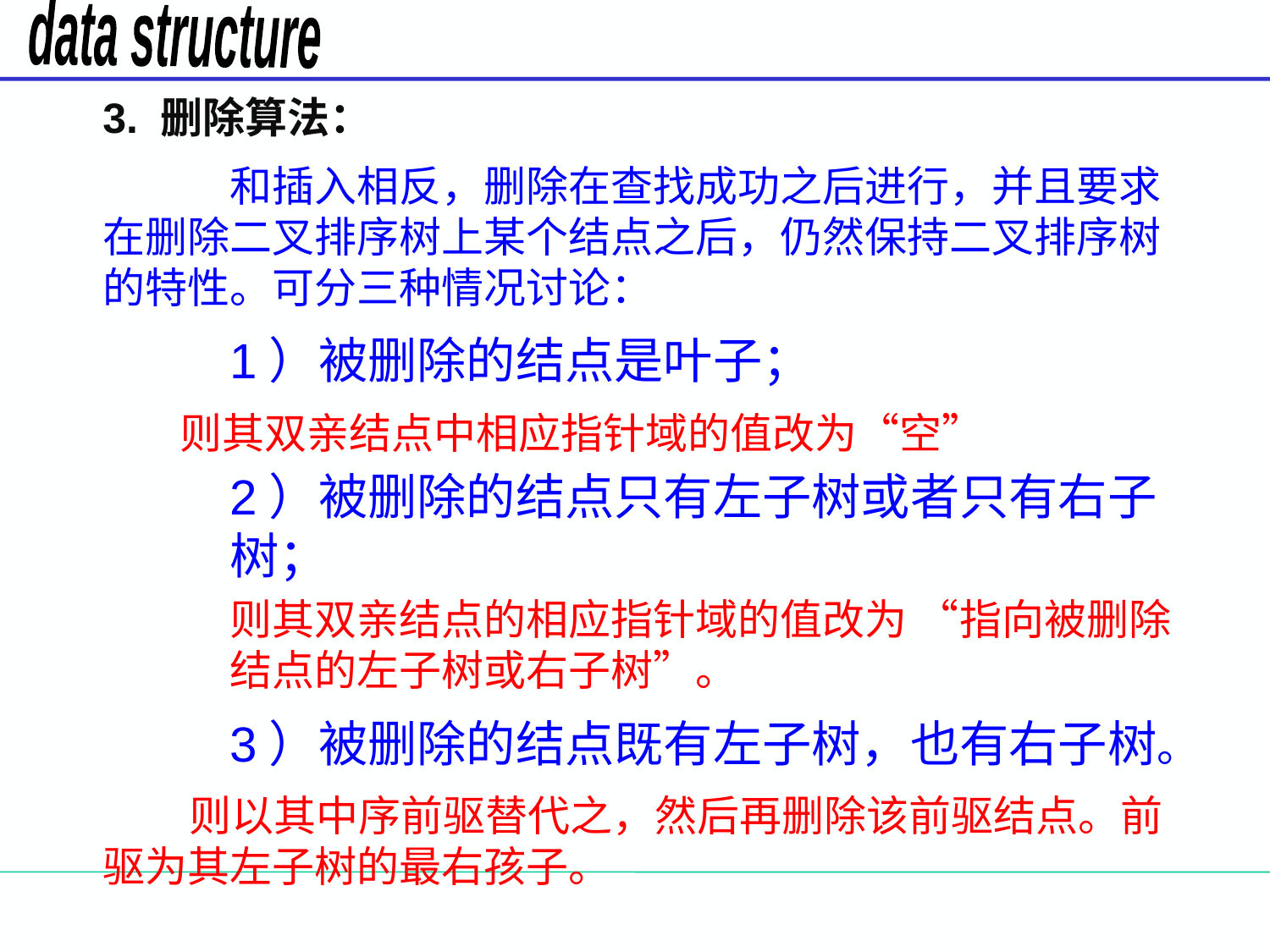

3. 删除算法：
	和插入相反，删除在查找成功之后进行，并且要求在删除二叉排序树上某个结点之后，仍然保持二叉排序树的特性。可分三种情况讨论：
	1）被删除的结点是叶子；
       则其双亲结点中相应指针域的值改为“空”
2）被删除的结点只有左子树或者只有右子树；
则其双亲结点的相应指针域的值改为 “指向被删除结点的左子树或右子树”。
	3）被删除的结点既有左子树，也有右子树。
        则以其中序前驱替代之，然后再删除该前驱结点。前驱为其左子树的最右孩子。

#